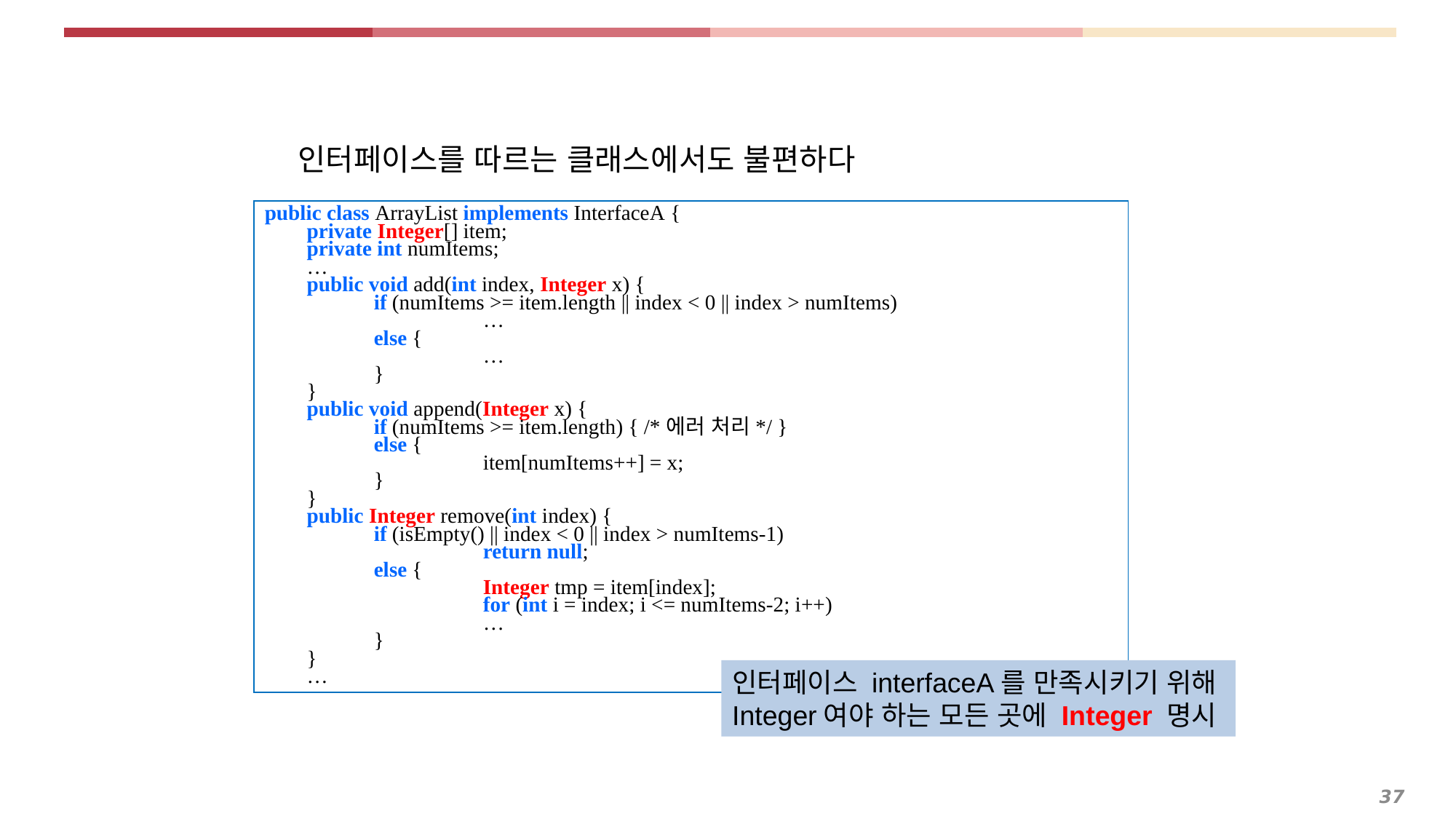

인터페이스를 따르는 클래스에서도 불편하다
public class ArrayList implements InterfaceA {
        private Integer[] item;
        private int numItems;
        …
        public void add(int index, Integer x) {
	if (numItems >= item.length || index < 0 || index > numItems)
		…
	else {
		…
	}
        }
        public void append(Integer x) {
	if (numItems >= item.length) { /*에러 처리*/ }
	else {
		item[numItems++] = x;
	}
        }
        public Integer remove(int index) {
	if (isEmpty() || index < 0 || index > numItems-1)
		return null;
	else {
		Integer tmp = item[index];
		for (int i = index; i <= numItems-2; i++)
		…
	}
        }
        …
인터페이스 interfaceA를 만족시키기 위해
Integer여야 하는 모든 곳에 Integer 명시